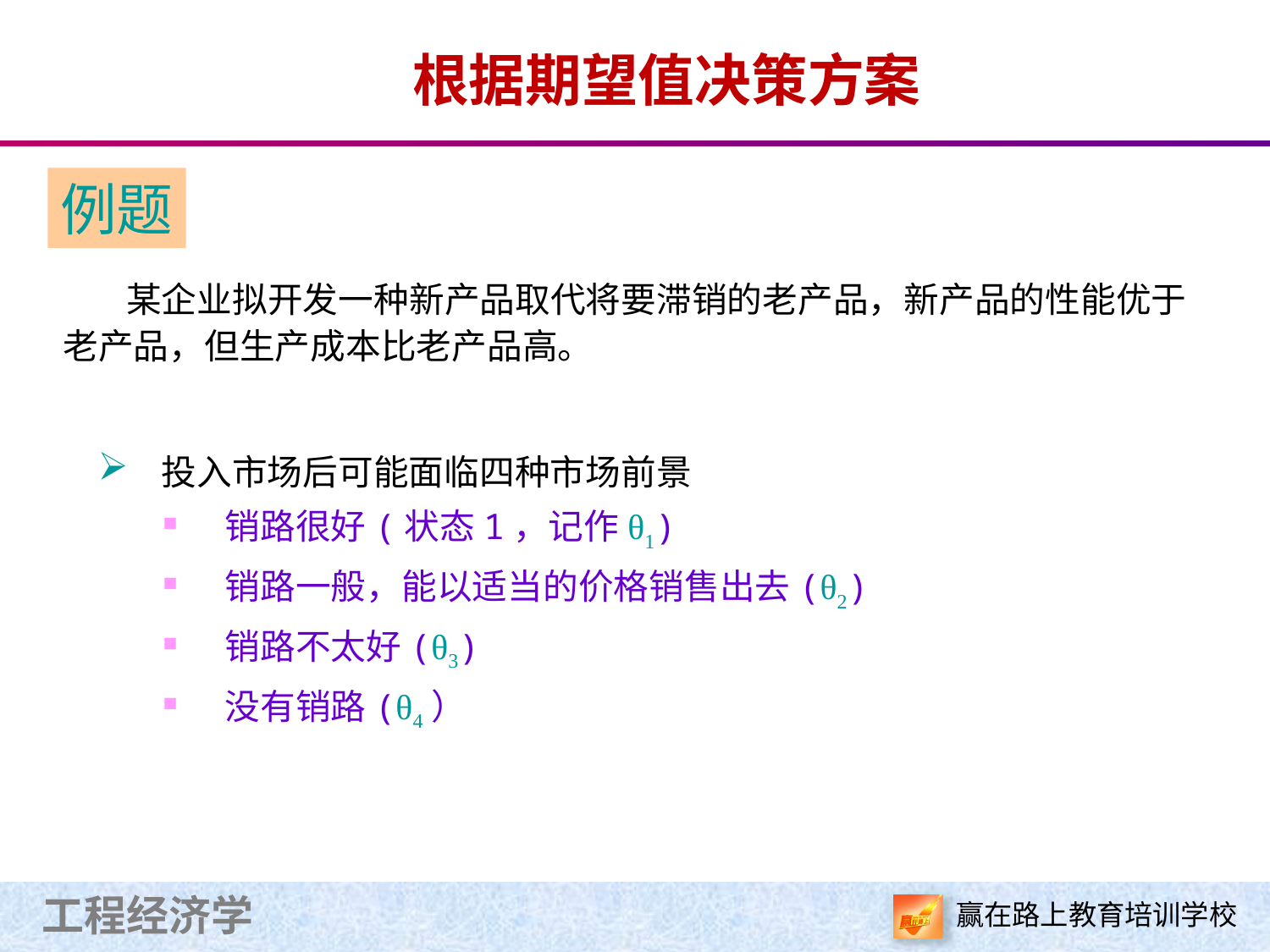

根据期望值决策方案
例题
       某企业拟开发一种新产品取代将要滞销的老产品，新产品的性能优于老产品，但生产成本比老产品高。
投入市场后可能面临四种市场前景
销路很好(状态1，记作θ1)
销路一般，能以适当的价格销售出去(θ2)
销路不太好(θ3)
没有销路(θ4）